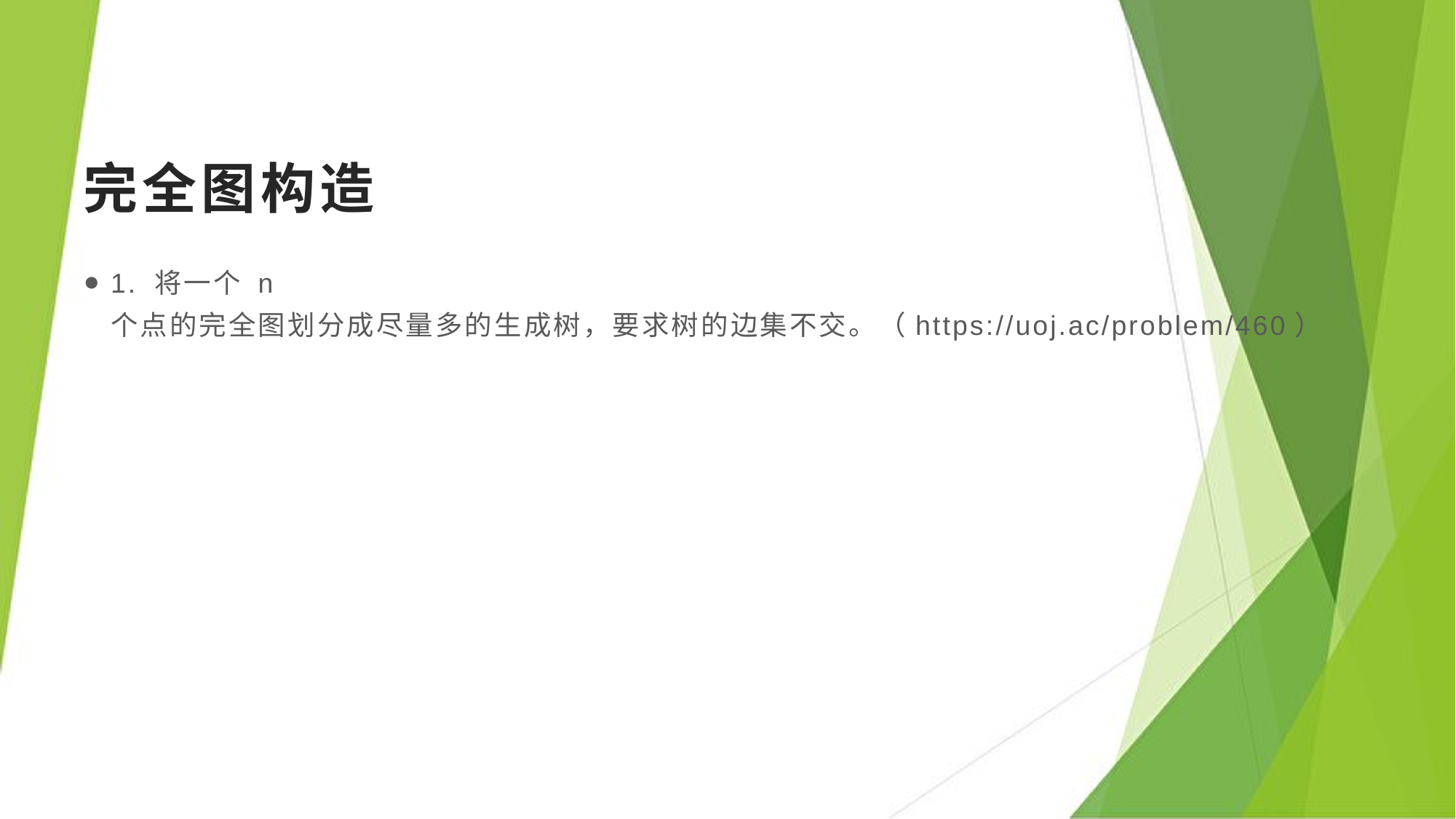

# 完全图构造
1. 将一个 n 个点的完全图划分成尽量多的生成树，要求树的边集不交。（https://uoj.ac/problem/460）